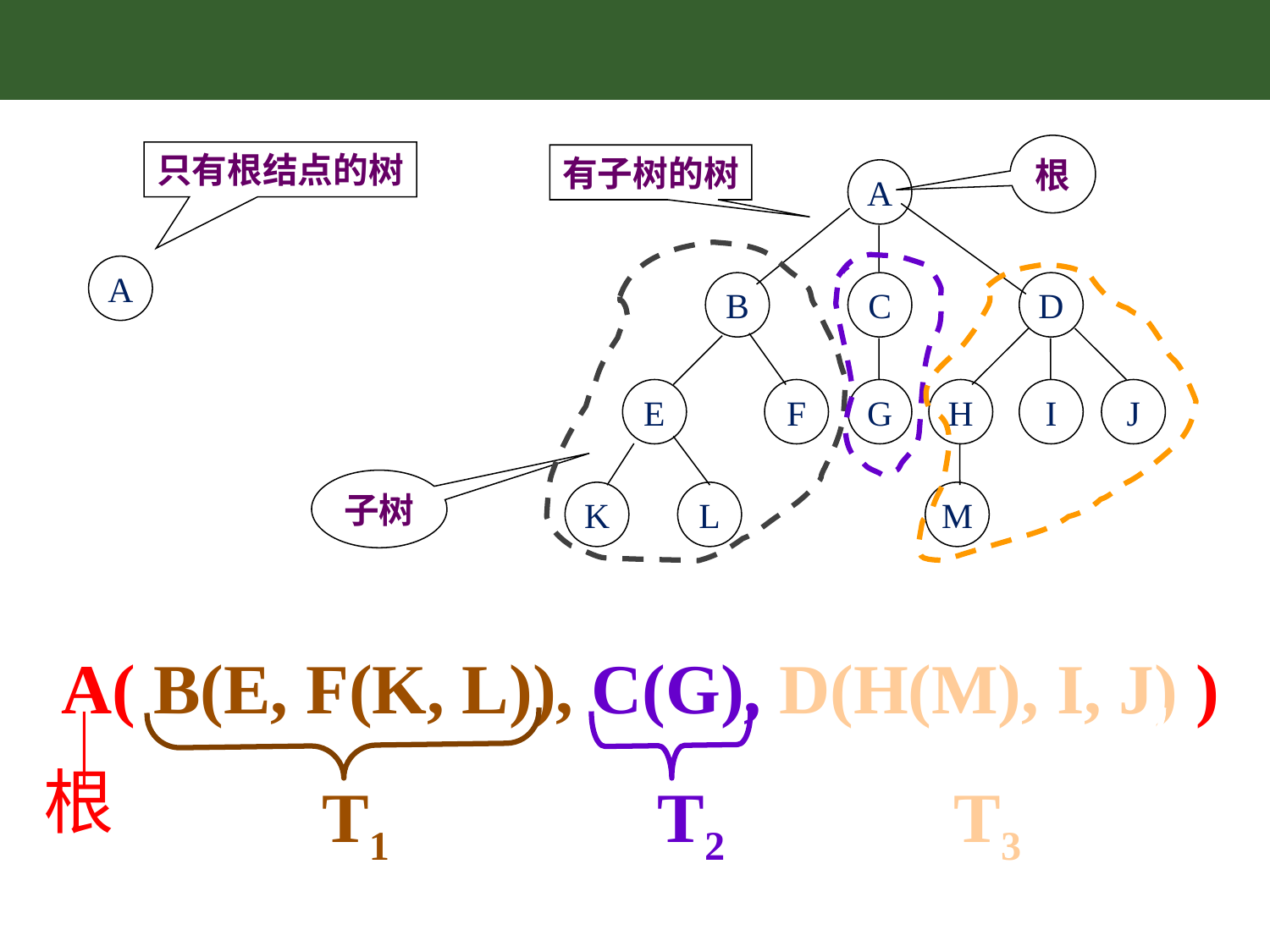

根
只有根结点的树
A
有子树的树
A

B
C
D

E
F
G
H
I
J

K
L
M

子树

A( B(E, F(K, L)), C(G), D(H(M), I, J) )

根
T1
T2
T3